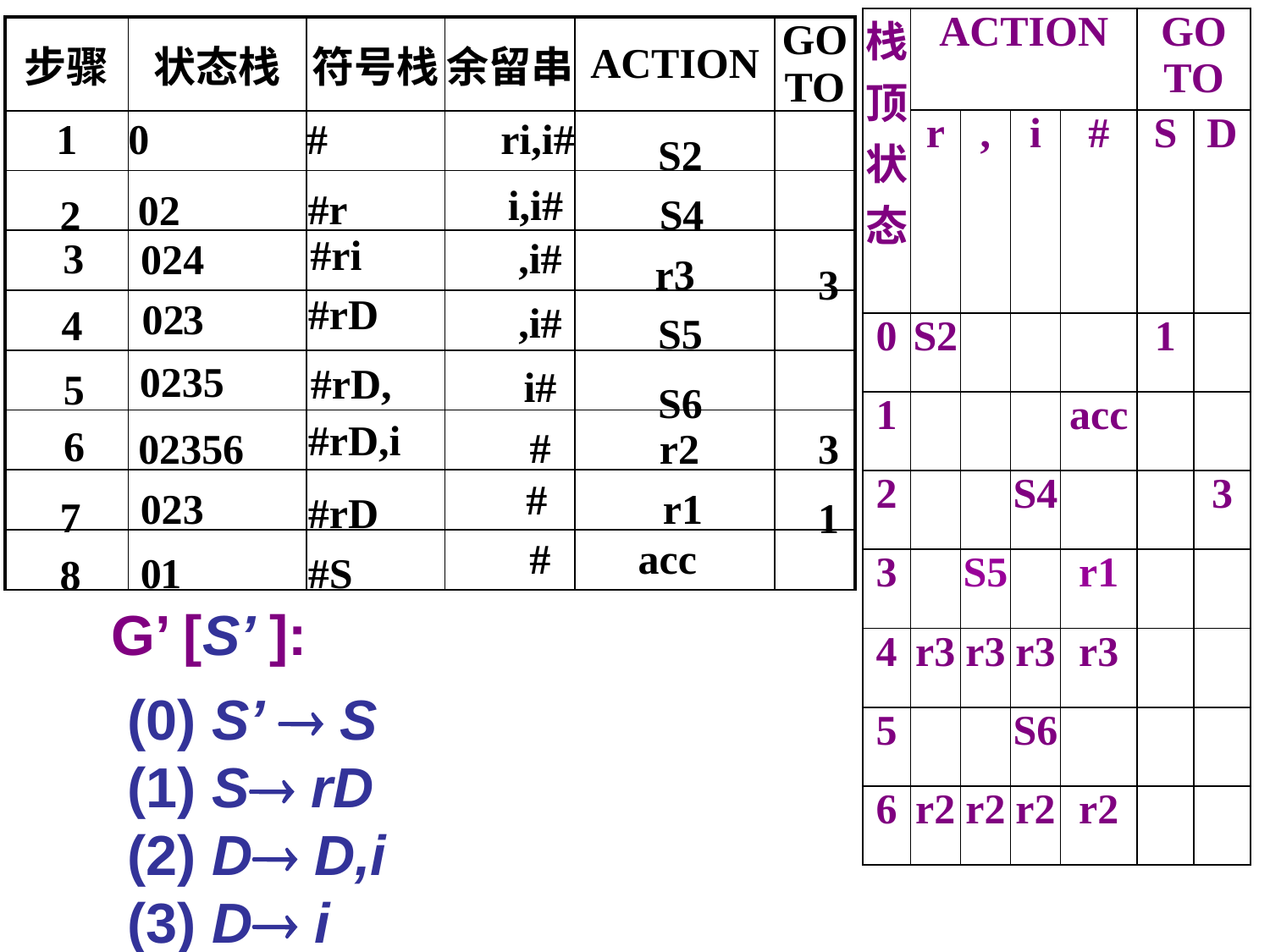

| 栈顶状态 | ACTION |  |  |  | GO TO |  |
| --- | --- | --- | --- | --- | --- | --- |
|  | r | , | i | # | S | D |
| 0 | S2 |  |  |  | 1 |  |
| 1 |  |  |  | acc |  |  |
| 2 |  |  | S4 |  |  | 3 |
| 3 |  | S5 |  | r1 |  |  |
| 4 | r3 | r3 | r3 | r3 |  |  |
| 5 |  |  | S6 |  |  |  |
| 6 | r2 | r2 | r2 | r2 |  |  |
| 步骤 | 状态栈 | 符号栈 | 余留串 | ACTION | GOTO |
| --- | --- | --- | --- | --- | --- |
| 1 | 0 | # | ri,i# |  |  |
|  |  |  |  |  |  |
|  |  |  |  |  |  |
|  |  |  |  |  |  |
|  |  |  |  |  |  |
|  |  |  |  |  |  |
|  |  |  |  |  |  |
|  |  |  |  |  |  |
S2
i,i#
#r
02
S4
2
#ri
3
,i#
024
r3
3
#rD
02
3
,i#
4
S5
0235
#rD,
i#
5
S6
#rD,i
6
#
3
02356
r2
#
02
3
r1
#rD
7
1
#
acc
0
1
#S
8
G’ [S’ ]:

 (0) S’ → S
 (1) S→ rD
 (2) D→ D,i
 (3) D→ i